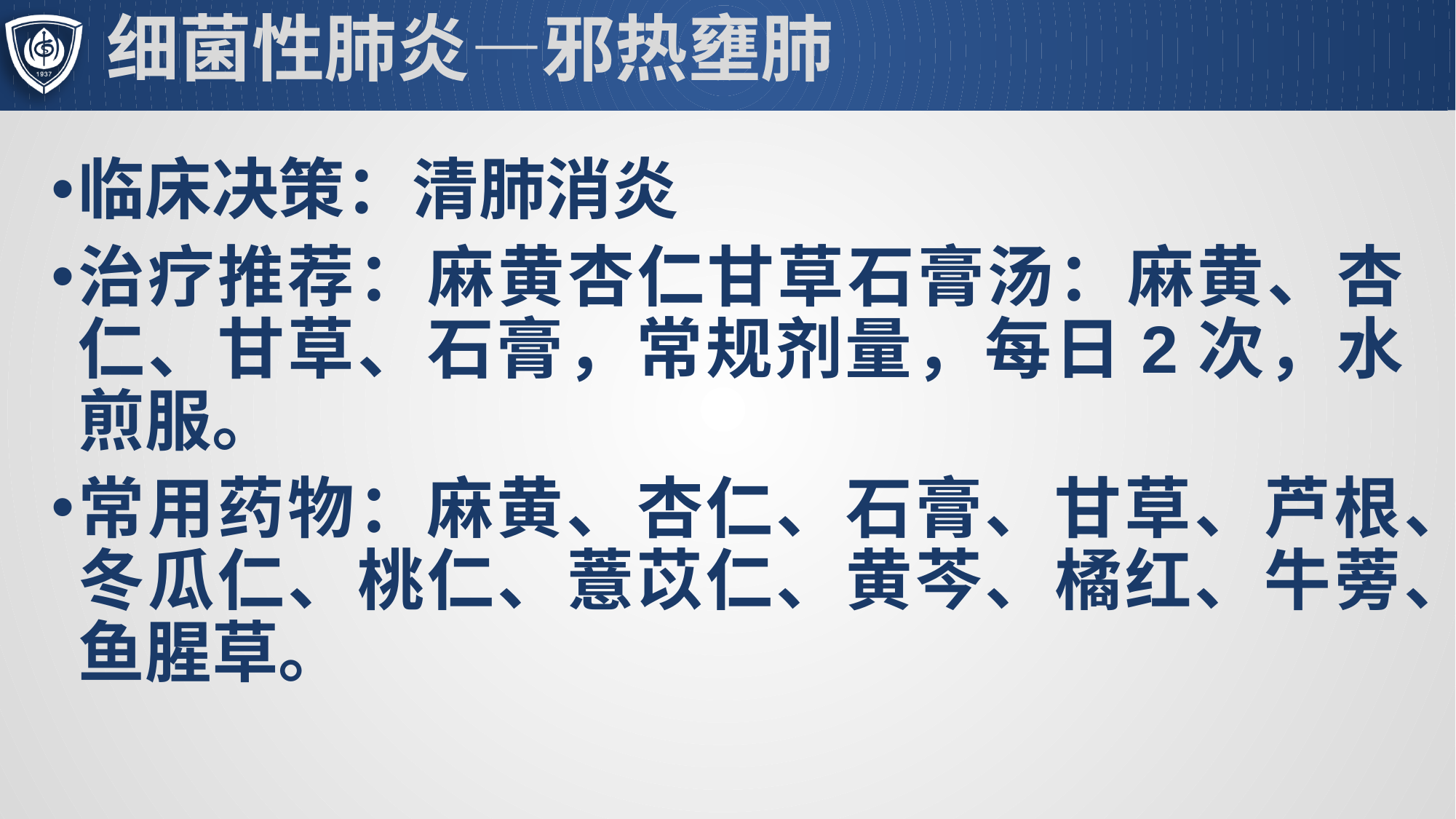

# 细菌性肺炎—邪热壅肺
临床决策：清肺消炎
治疗推荐：麻黄杏仁甘草石膏汤：麻黄、杏仁、甘草、石膏，常规剂量，每日2次，水煎服。
常用药物：麻黄、杏仁、石膏、甘草、芦根、冬瓜仁、桃仁、薏苡仁、黄芩、橘红、牛蒡、鱼腥草。